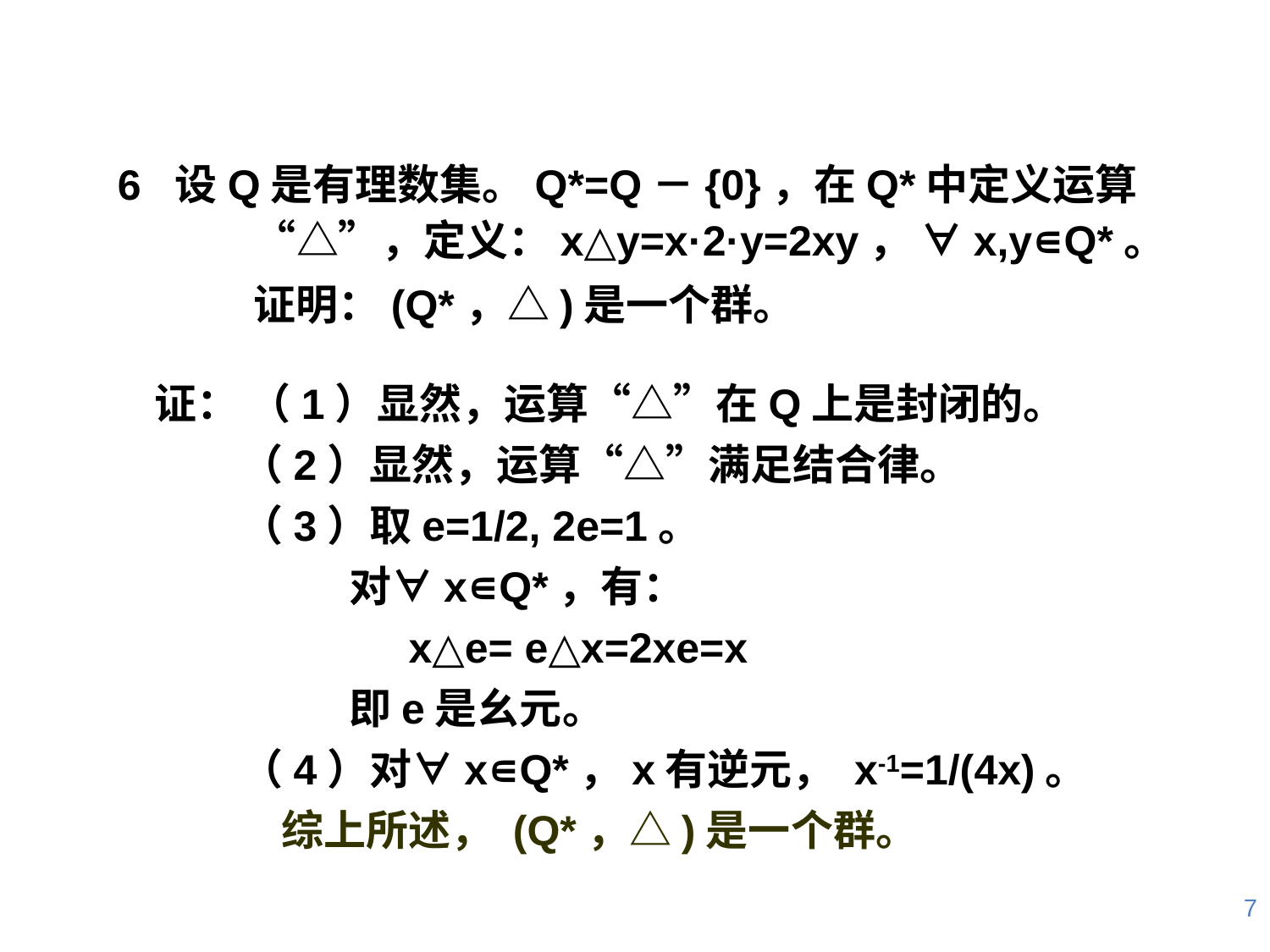

# 练习十一(p160)
6  设Q是有理数集。Q*=Q－{0}，在Q*中定义运算“△”，定义：x△y=x·2·y=2xy， ∀x,y∊Q*。
	证明：(Q*，△)是一个群。
证： （1）显然，运算“△”在Q上是封闭的。
        （2）显然，运算“△”满足结合律。
        （3）取e=1/2, 2e=1。
	      对∀x∊Q*，有：
		x△e= e△x=2xe=x
	      即e是幺元。
        （4）对∀x∊Q*，x有逆元， x-1=1/(4x)。
	综上所述， (Q*，△)是一个群。
7